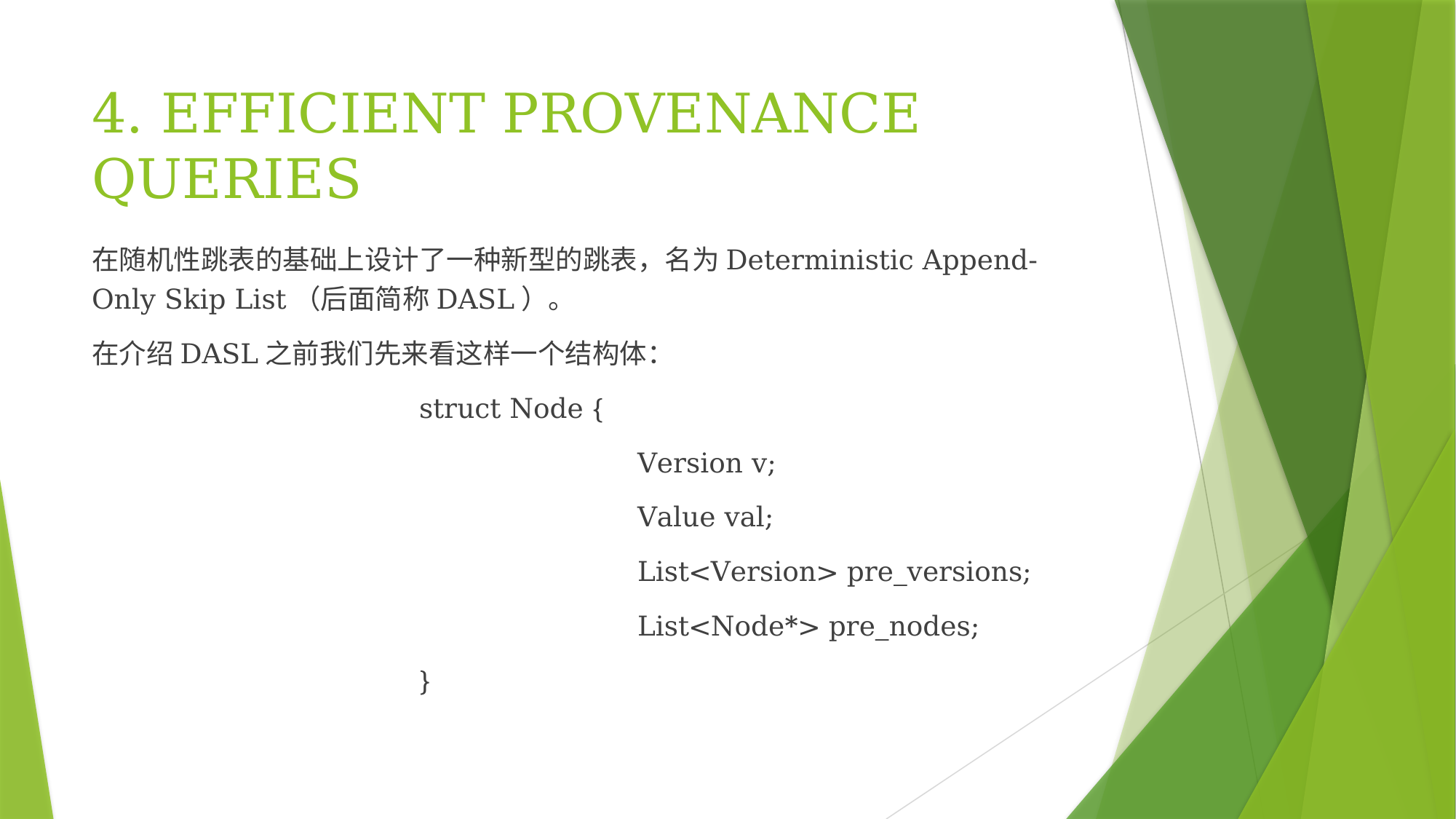

# 4. EFFICIENT PROVENANCE QUERIES
在随机性跳表的基础上设计了一种新型的跳表，名为Deterministic Append-Only Skip List（后面简称DASL）。
在介绍DASL之前我们先来看这样一个结构体：
			struct Node {
					Version v;
					Value val;
					List<Version> pre_versions;
					List<Node*> pre_nodes;
			}